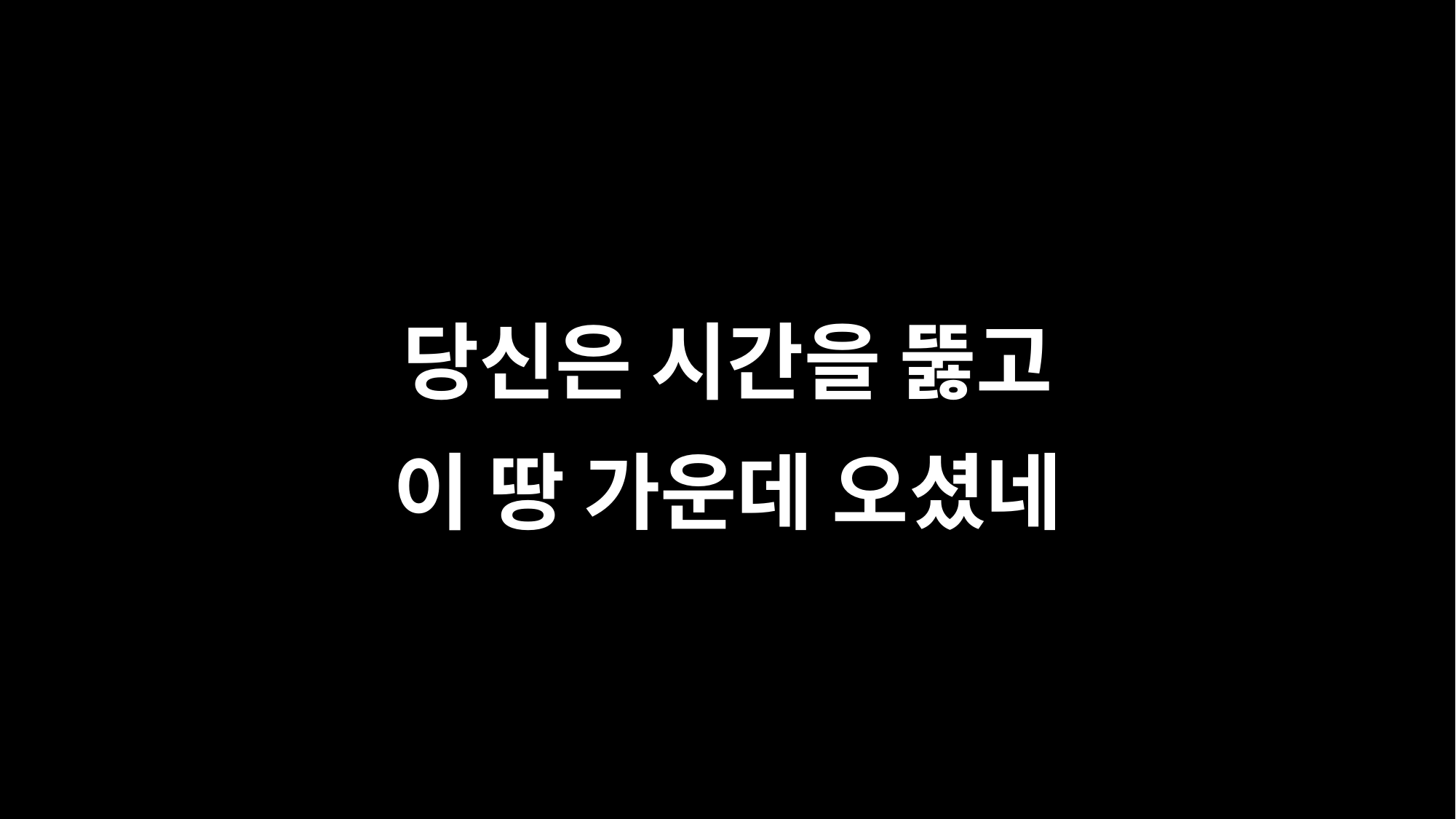

당신은 시간을 뚫고
이 땅 가운데 오셨네